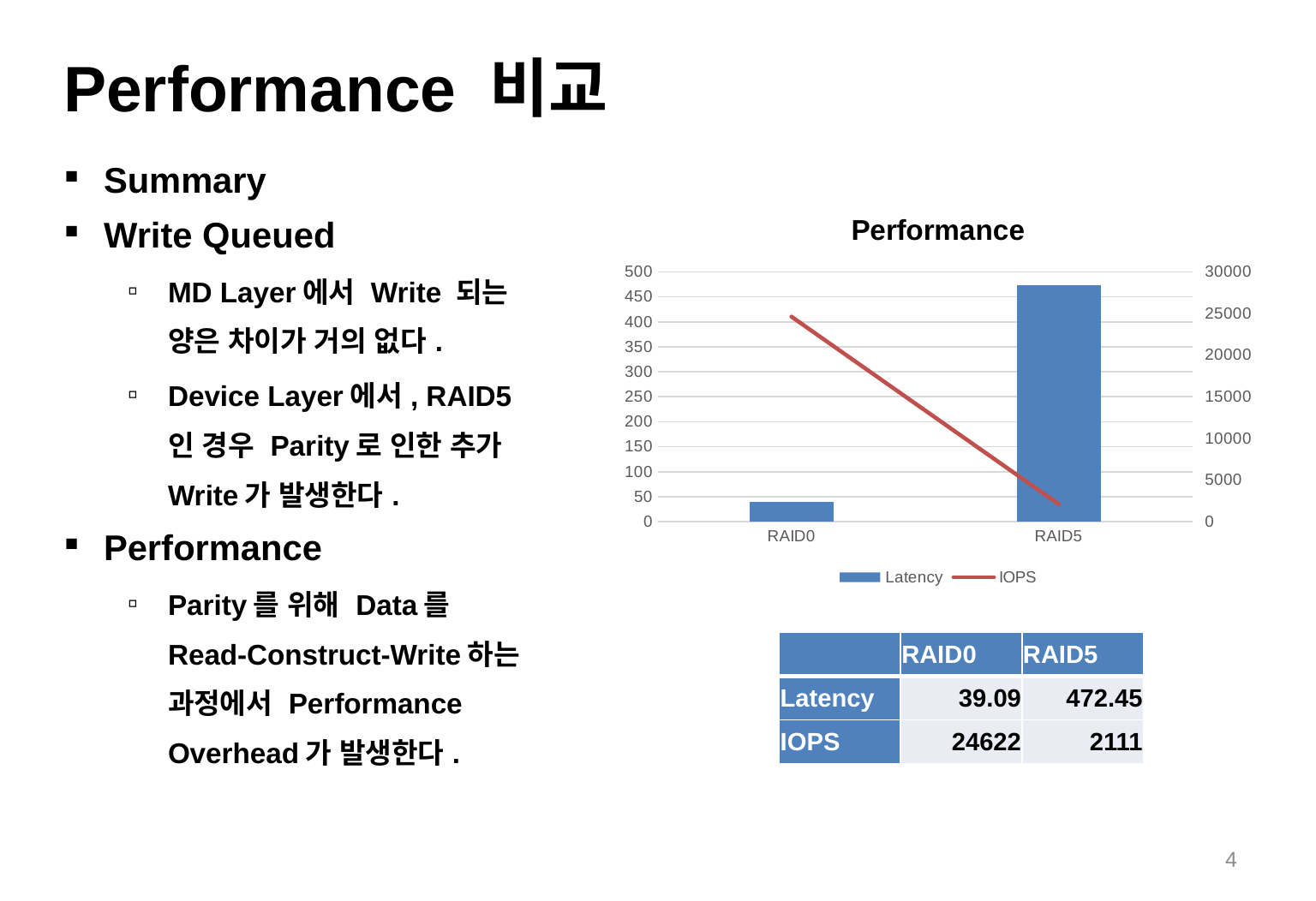

# Performance 비교
Summary
Write Queued
MD Layer에서 Write 되는 양은 차이가 거의 없다.
Device Layer에서, RAID5인 경우 Parity로 인한 추가 Write가 발생한다.
Performance
Parity를 위해 Data를 Read-Construct-Write하는 과정에서 Performance Overhead가 발생한다.

### Chart: Performance

| Category | Latency | IOPS |
|---|---|---|
| RAID0 | 39.09 | 24622.0 |
| RAID5 | 472.45 | 2111.0 |
|  | RAID0 | RAID5 |
| --- | --- | --- |
| Latency | 39.09 | 472.45 |
| IOPS | 24622 | 2111 |
4